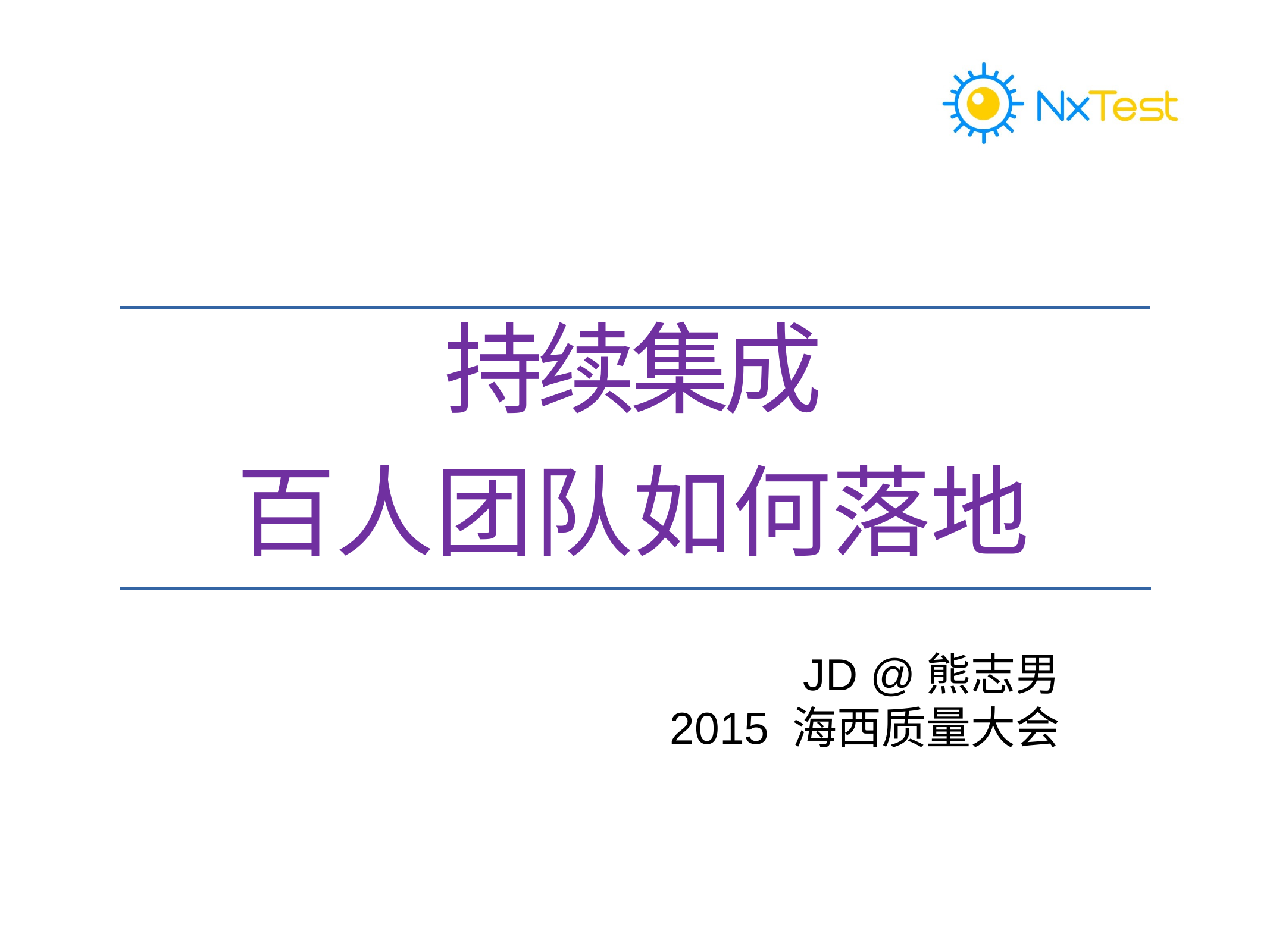

# 持续集成 百人团队如何落地
JD @熊志男
2015 海西质量大会